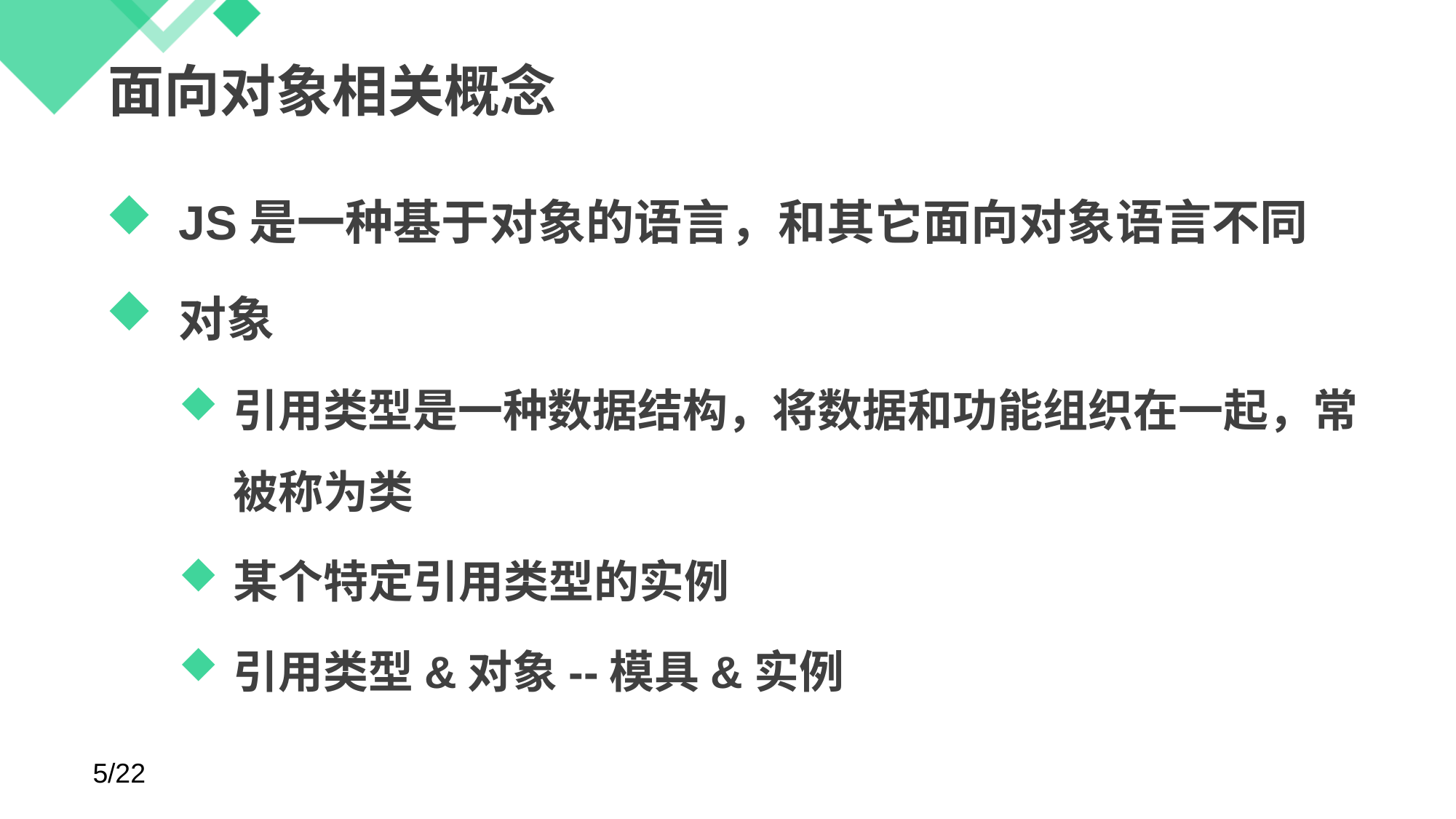

# 面向对象相关概念
JS是一种基于对象的语言，和其它面向对象语言不同
对象
引用类型是一种数据结构，将数据和功能组织在一起，常被称为类
某个特定引用类型的实例
引用类型&对象--模具&实例